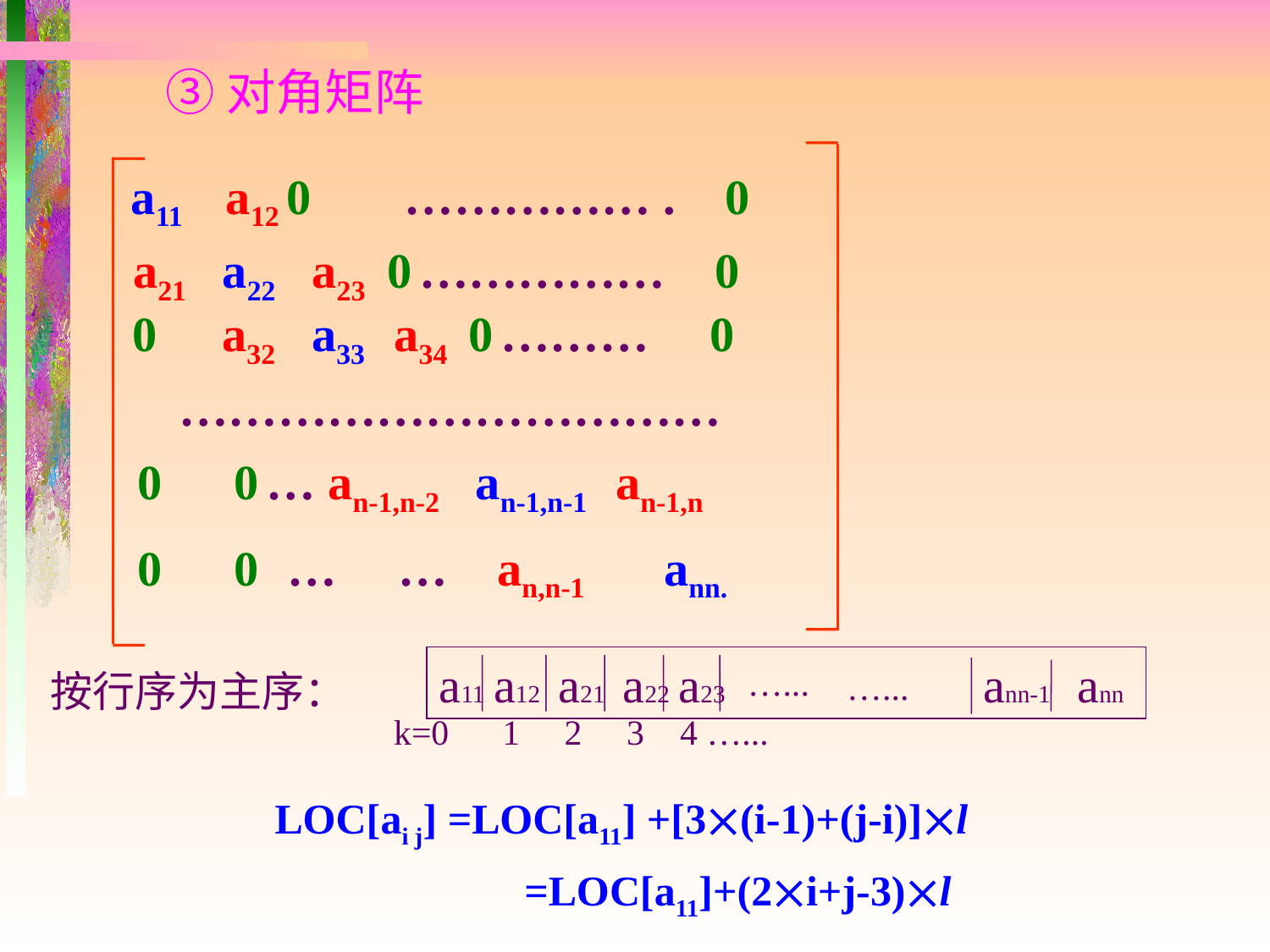

③对角矩阵

             ……………………………

          0         a32     a33    a34   0 ………     0
            a11      a12 0        …………… .    0
             a21     a22     a23   0 ……………    0
 0          0 … an-1,n-2     an-1,n-1    an-1,n
 0          0    …     …    an,n-1           ann.
a11 a12  a21  a22 a23                             ann-1   ann
…...

按行序为主序：
…...

k=0      1     2     3    4 …...
 LOC[ai j] =LOC[a11] +[3×(i-1)+(j-i)]×l
                      =LOC[a11]+(2×i+j-3)×l